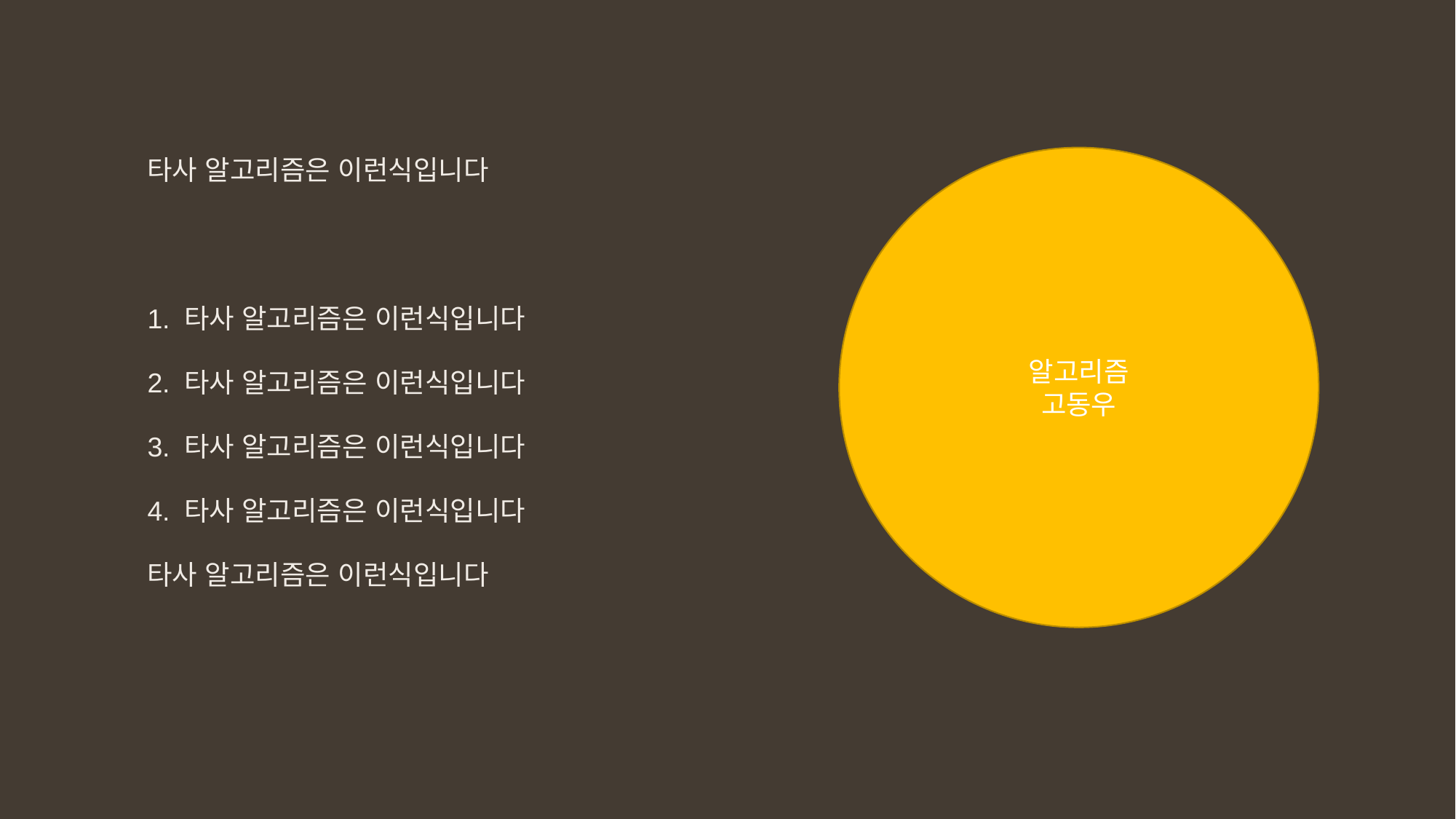

타사 알고리즘은 이런식입니다
알고리즘
고동우
1. 타사 알고리즘은 이런식입니다
2. 타사 알고리즘은 이런식입니다
3. 타사 알고리즘은 이런식입니다
4. 타사 알고리즘은 이런식입니다
타사 알고리즘은 이런식입니다